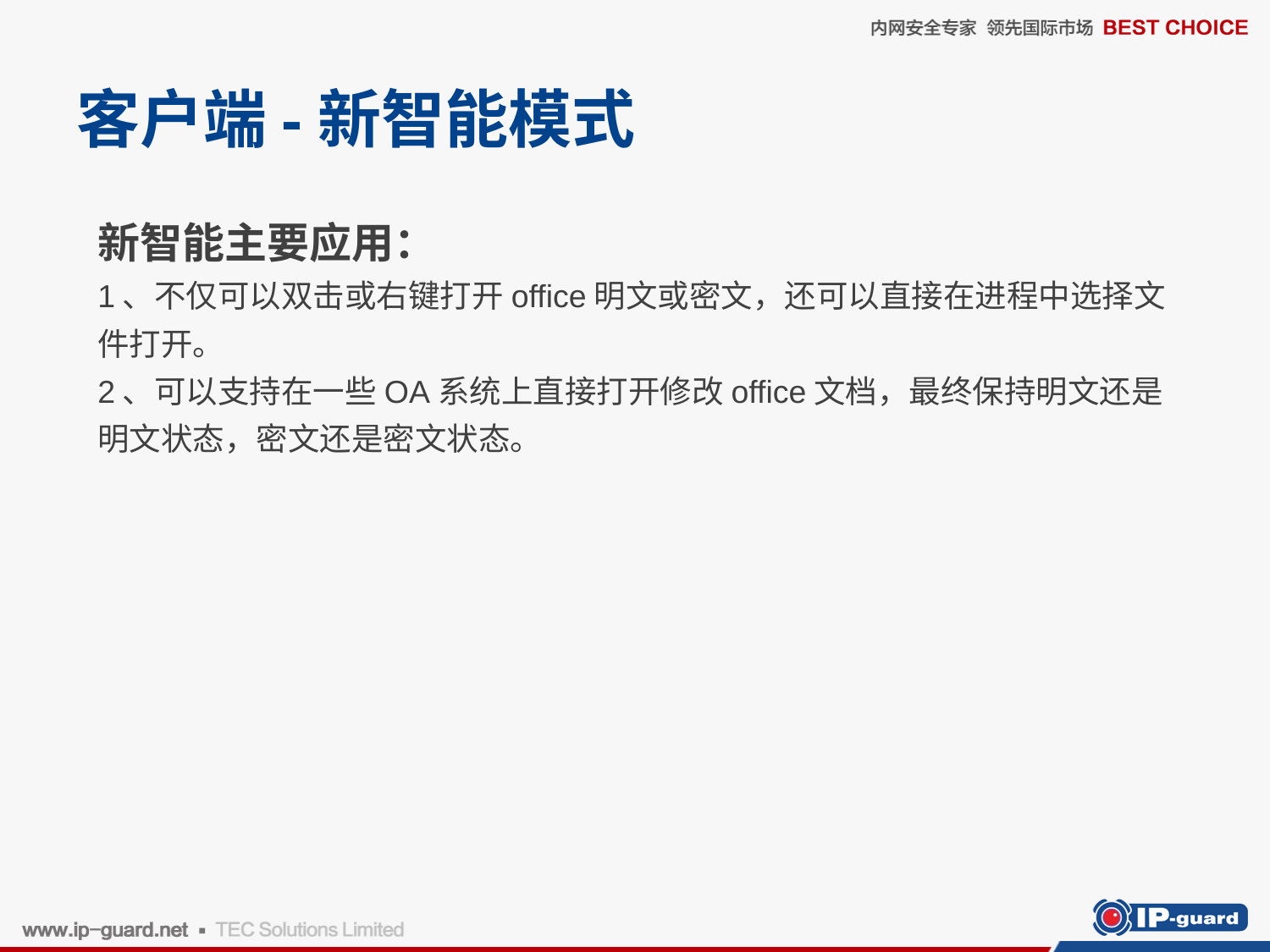

# 客户端-新智能模式
新智能主要应用：
1、不仅可以双击或右键打开office明文或密文，还可以直接在进程中选择文件打开。
2、可以支持在一些OA系统上直接打开修改office文档，最终保持明文还是明文状态，密文还是密文状态。